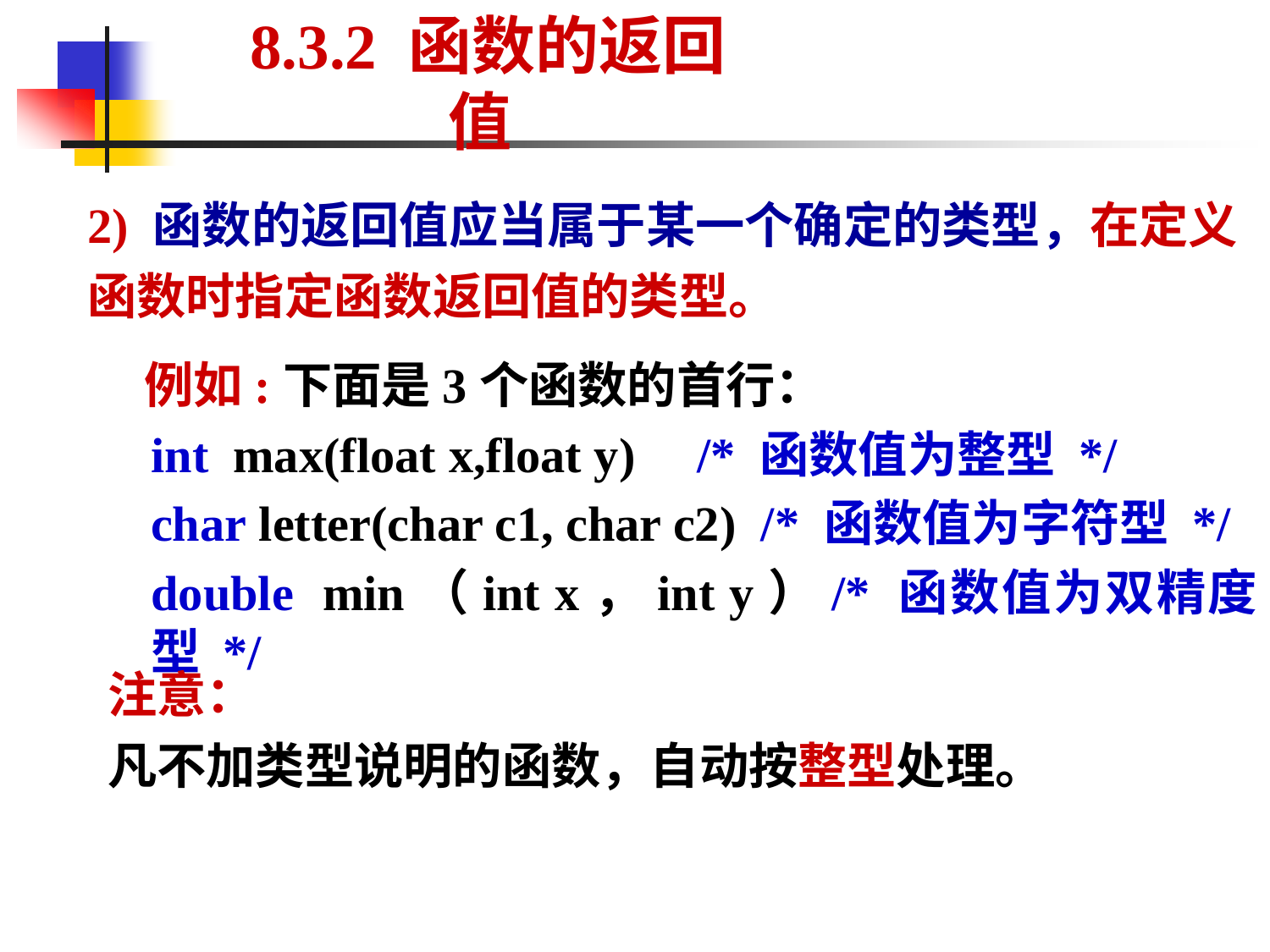

8.3.2 函数的返回值
2) 函数的返回值应当属于某一个确定的类型，在定义函数时指定函数返回值的类型。
    例如:下面是3个函数的首行：
int  max(float x,float y)     /* 函数值为整型 */
char letter(char c1, char c2)  /* 函数值为字符型 */
double  min（int x，int y）/* 函数值为双精度型 */
注意：
凡不加类型说明的函数，自动按整型处理。